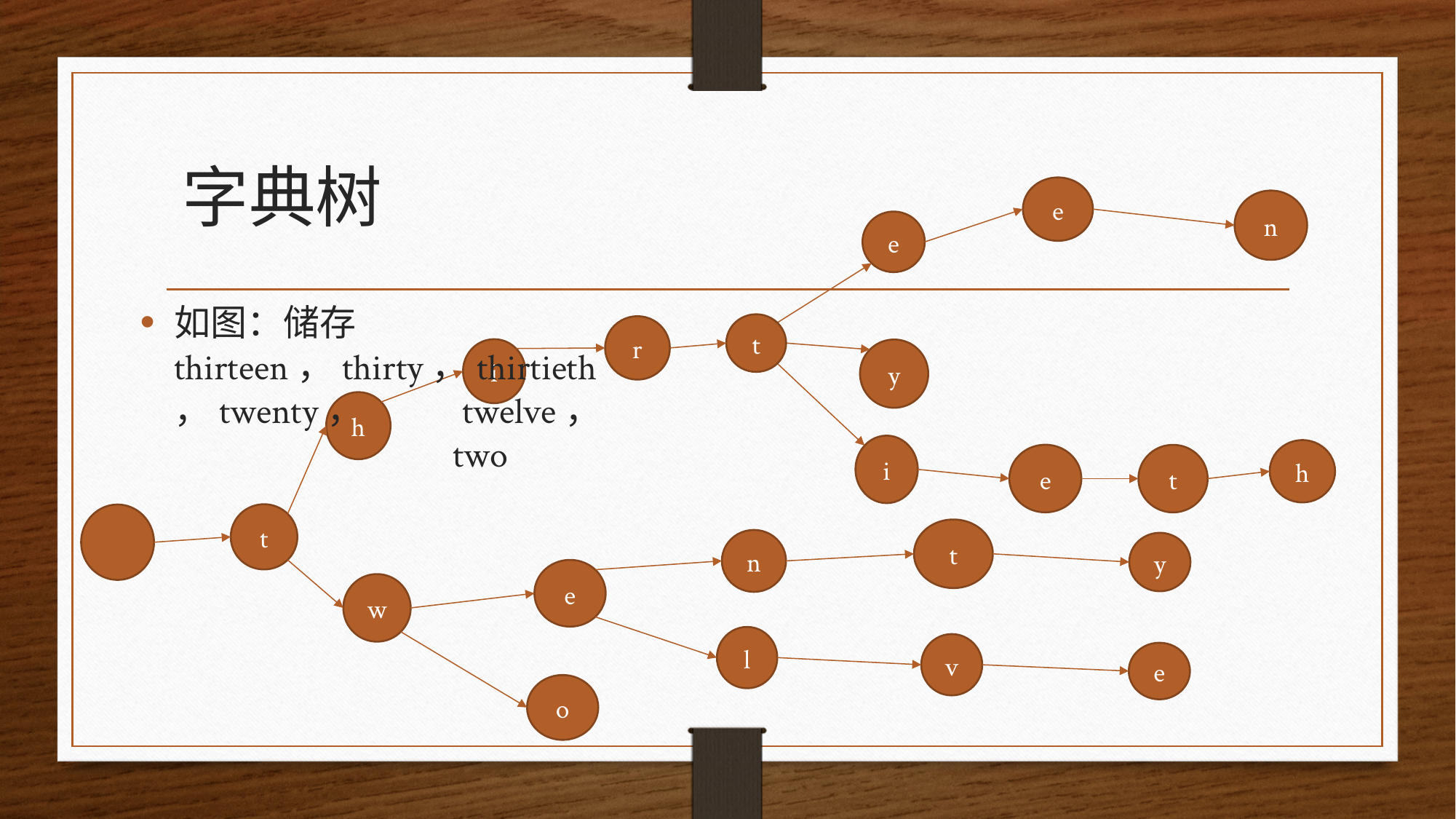

# 字典树
e
n
e
如图：储存thirteen，thirty，thirtieth，twenty，           twelve，                                   two
t
r
i
y
h
i
h
e
t
t

t
n
y
e
w
l
v
e
o